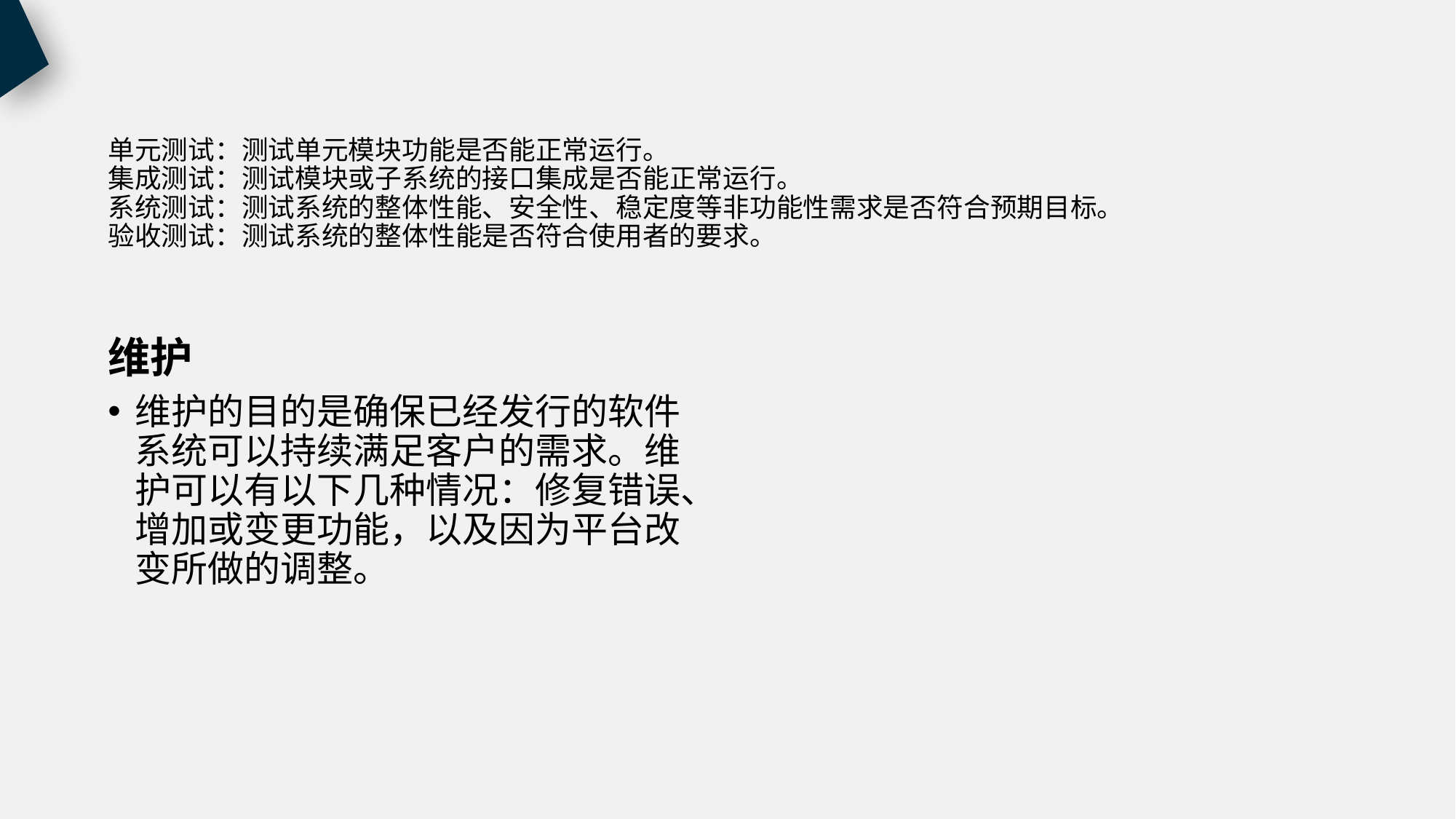

# 单元测试：测试单元模块功能是否能正常运行。 集成测试：测试模块或子系统的接口集成是否能正常运行。 系统测试：测试系统的整体性能、安全性、稳定度等非功能性需求是否符合预期目标。 验收测试：测试系统的整体性能是否符合使用者的要求。
维护
维护的目的是确保已经发行的软件系统可以持续满足客户的需求。维护可以有以下几种情况：修复错误、增加或变更功能，以及因为平台改变所做的调整。